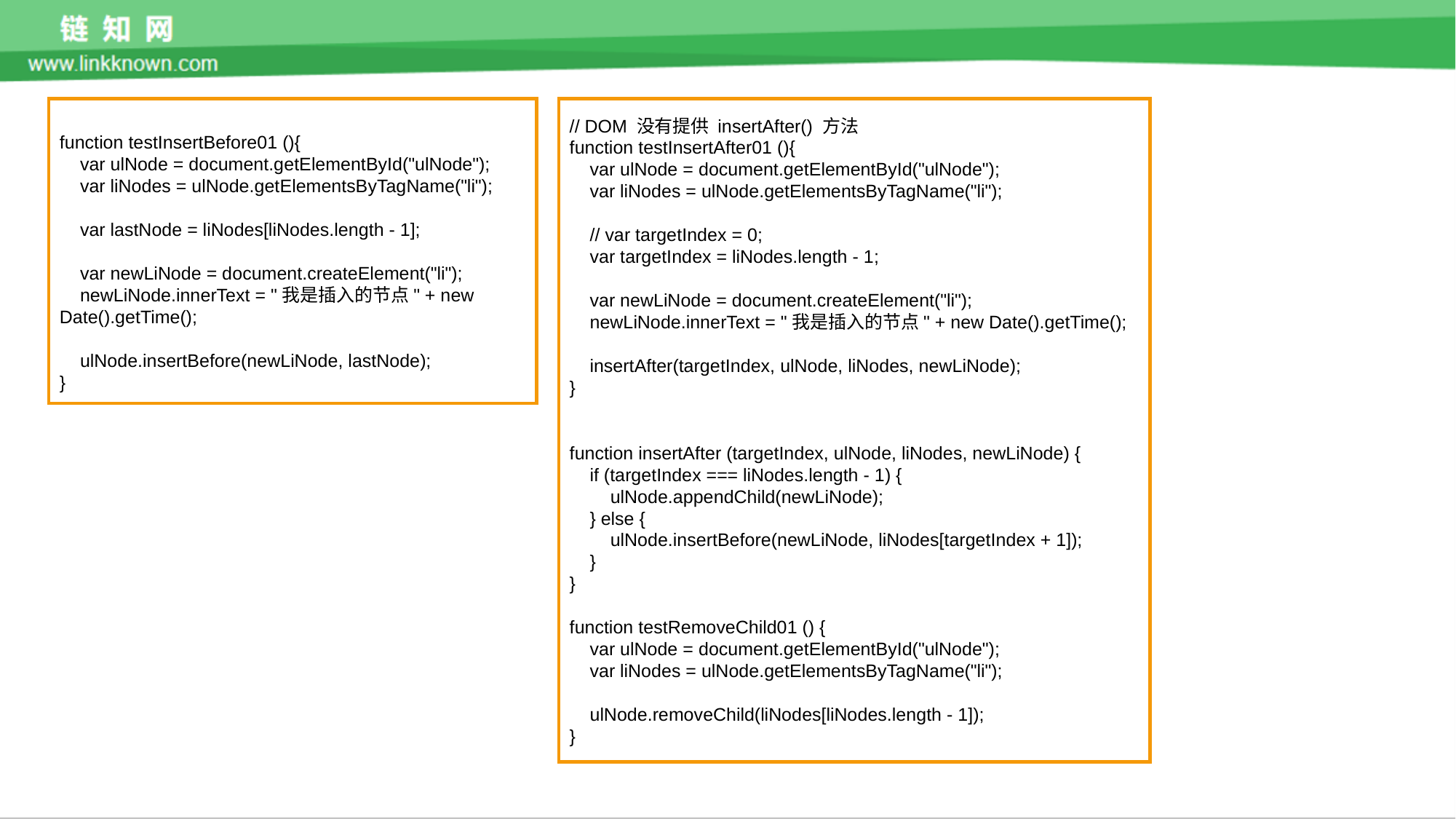

function testInsertBefore01 (){
    var ulNode = document.getElementById("ulNode");
    var liNodes = ulNode.getElementsByTagName("li");

    var lastNode = liNodes[liNodes.length - 1];

    var newLiNode = document.createElement("li");
    newLiNode.innerText = "我是插入的节点" + new Date().getTime();

    ulNode.insertBefore(newLiNode, lastNode);
}
// DOM 没有提供 insertAfter() 方法
function testInsertAfter01 (){
    var ulNode = document.getElementById("ulNode");
    var liNodes = ulNode.getElementsByTagName("li");

    // var targetIndex = 0;
    var targetIndex = liNodes.length - 1;

    var newLiNode = document.createElement("li");
    newLiNode.innerText = "我是插入的节点" + new Date().getTime();

    insertAfter(targetIndex, ulNode, liNodes, newLiNode);
}

function insertAfter (targetIndex, ulNode, liNodes, newLiNode) {
    if (targetIndex === liNodes.length - 1) {
        ulNode.appendChild(newLiNode);
    } else {
        ulNode.insertBefore(newLiNode, liNodes[targetIndex + 1]);
    }
}

function testRemoveChild01 () {
    var ulNode = document.getElementById("ulNode");
    var liNodes = ulNode.getElementsByTagName("li");

    ulNode.removeChild(liNodes[liNodes.length - 1]);
}